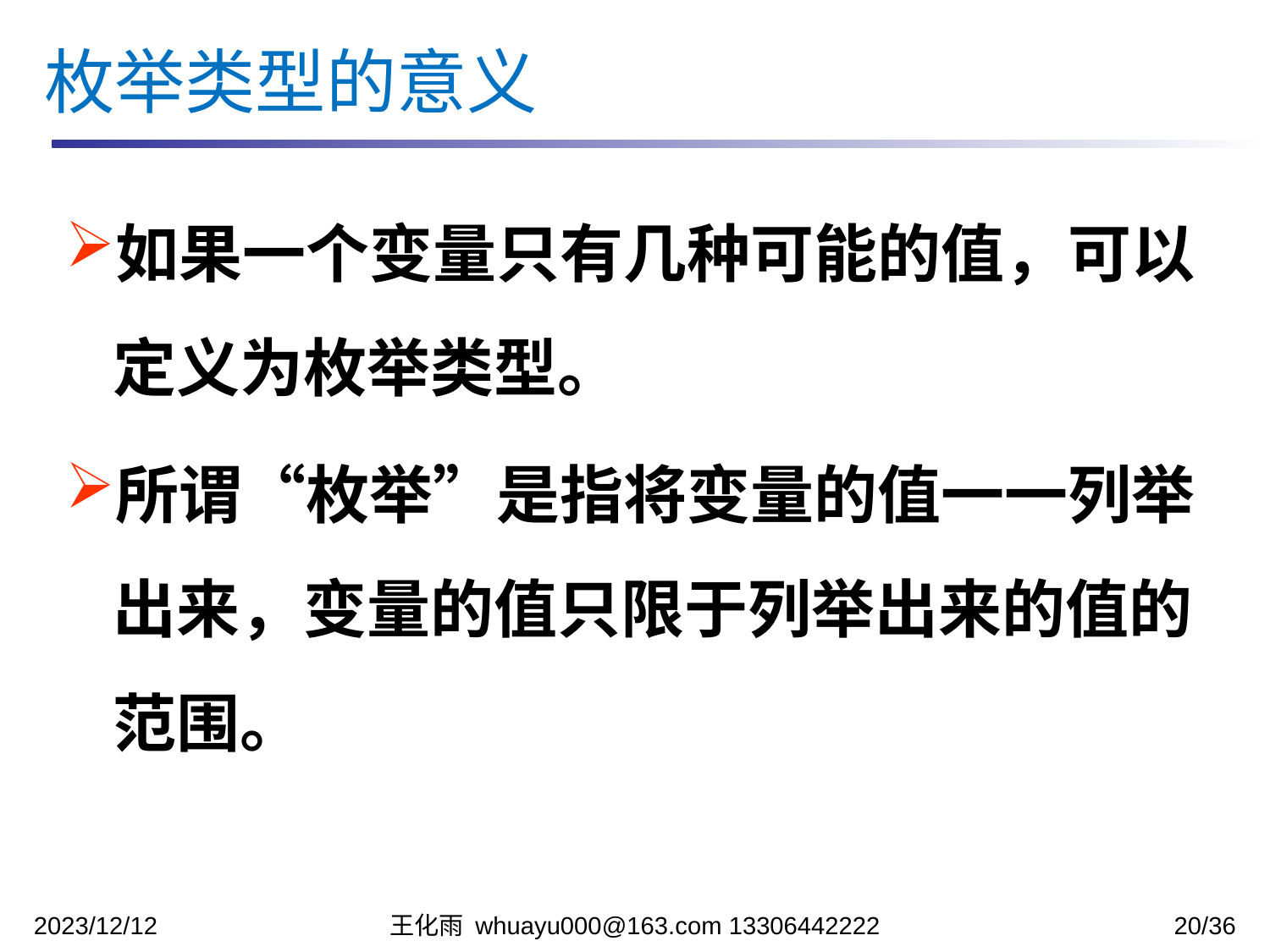

枚举类型的意义
如果一个变量只有几种可能的值，可以定义为枚举类型。
所谓“枚举”是指将变量的值一一列举出来，变量的值只限于列举出来的值的范围。
2023/12/12
王化雨 whuayu000@163.com 13306442222
20/36